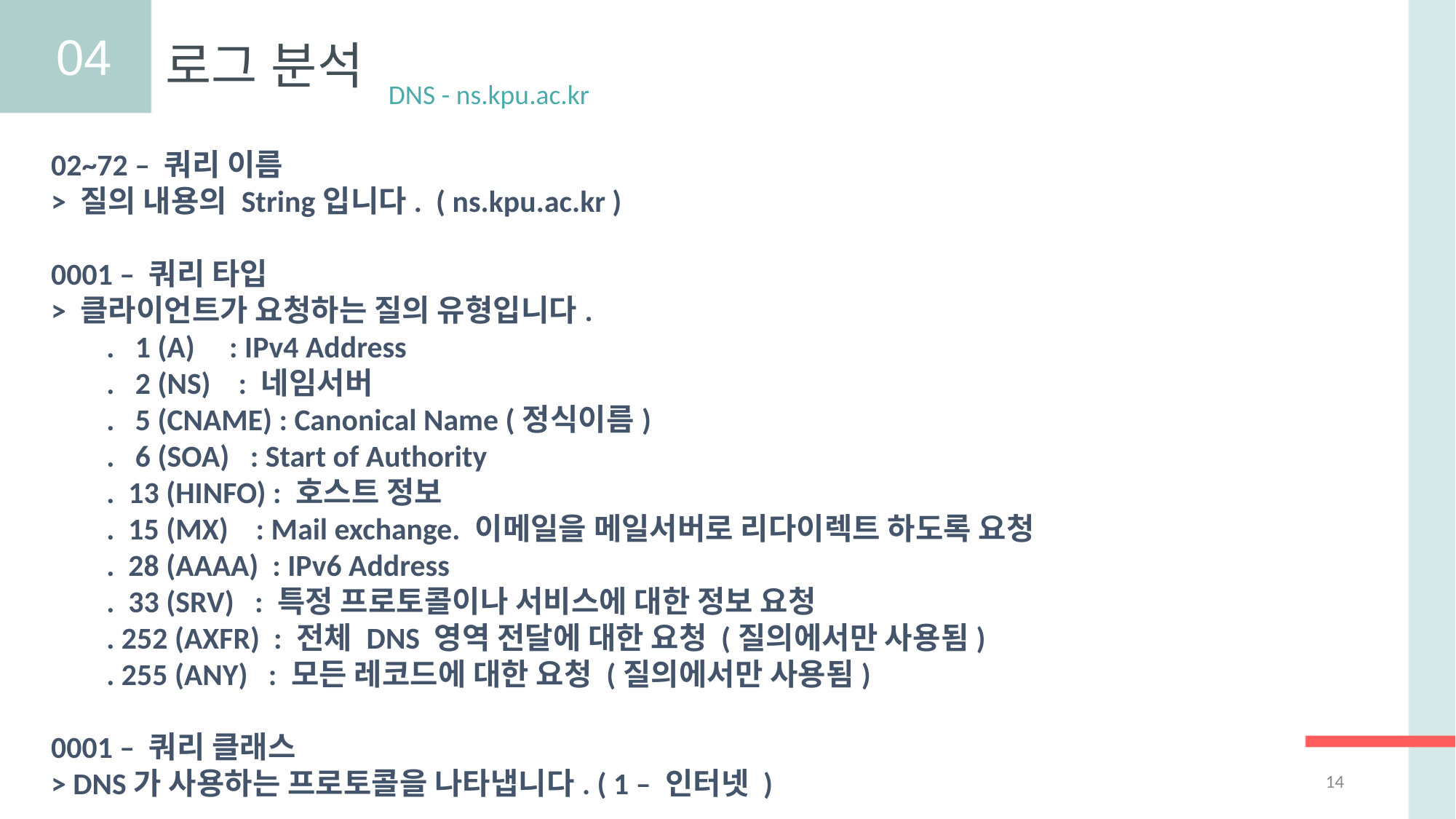

04
로그 분석
DNS - ns.kpu.ac.kr
02~72 – 쿼리 이름
> 질의 내용의 String입니다.  ( ns.kpu.ac.kr )

0001 – 쿼리 타입
> 클라이언트가 요청하는 질의 유형입니다.
        .   1 (A)     : IPv4 Address
        .   2 (NS)    : 네임서버
        .   5 (CNAME) : Canonical Name (정식이름)
        .   6 (SOA)   : Start of Authority
        .  13 (HINFO) : 호스트 정보
        .  15 (MX)    : Mail exchange. 이메일을 메일서버로 리다이렉트 하도록 요청
        .  28 (AAAA)  : IPv6 Address
        .  33 (SRV)   : 특정 프로토콜이나 서비스에 대한 정보 요청
        . 252 (AXFR)  : 전체 DNS 영역 전달에 대한 요청 (질의에서만 사용됨)
        . 255 (ANY)   : 모든 레코드에 대한 요청 (질의에서만 사용됨)

0001 – 쿼리 클래스
> DNS가 사용하는 프로토콜을 나타냅니다. ( 1 – 인터넷 )

14